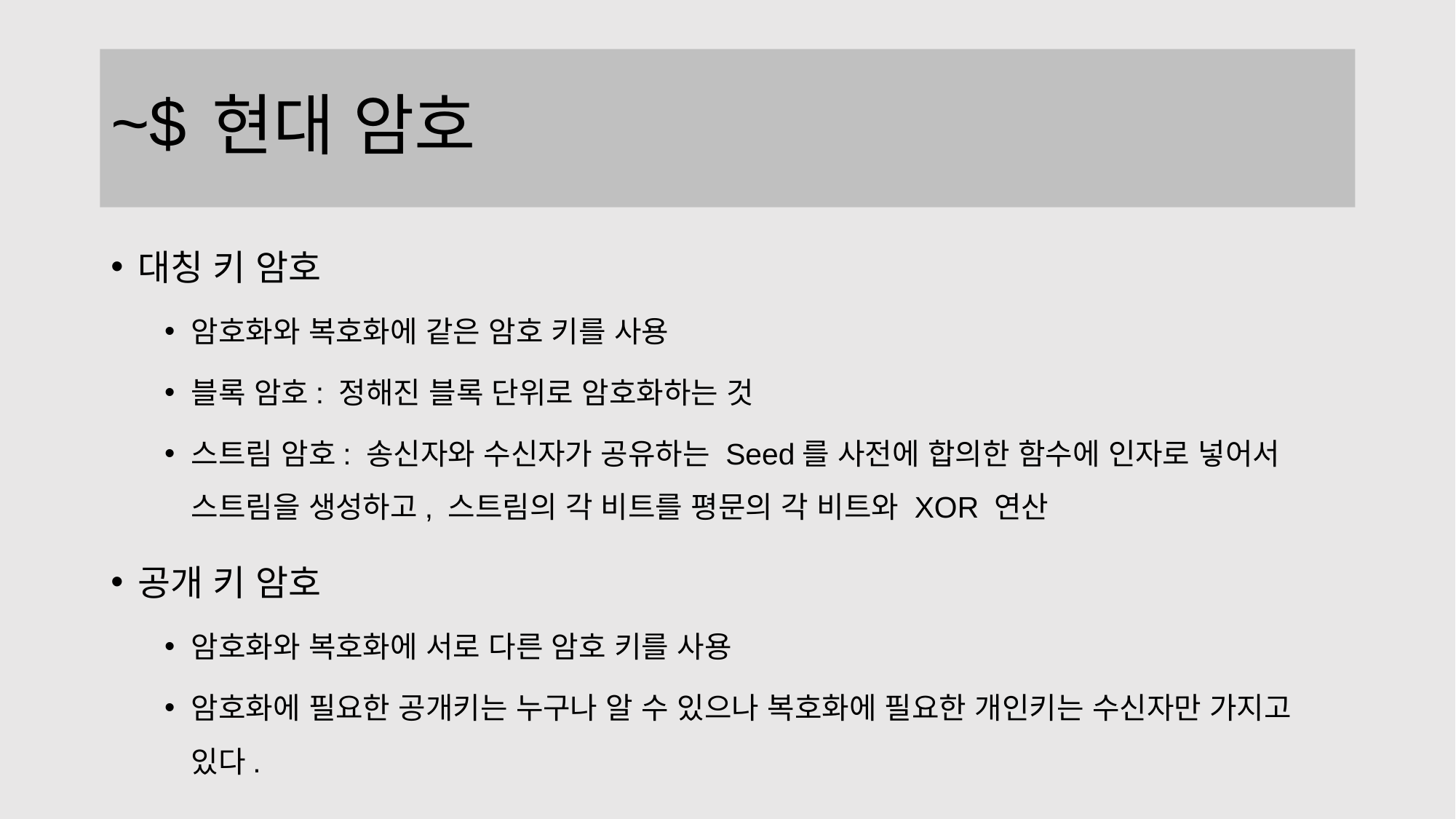

# 현대 암호
대칭 키 암호
암호화와 복호화에 같은 암호 키를 사용
블록 암호: 정해진 블록 단위로 암호화하는 것
스트림 암호: 송신자와 수신자가 공유하는 Seed를 사전에 합의한 함수에 인자로 넣어서 스트림을 생성하고, 스트림의 각 비트를 평문의 각 비트와 XOR 연산
공개 키 암호
암호화와 복호화에 서로 다른 암호 키를 사용
암호화에 필요한 공개키는 누구나 알 수 있으나 복호화에 필요한 개인키는 수신자만 가지고 있다.